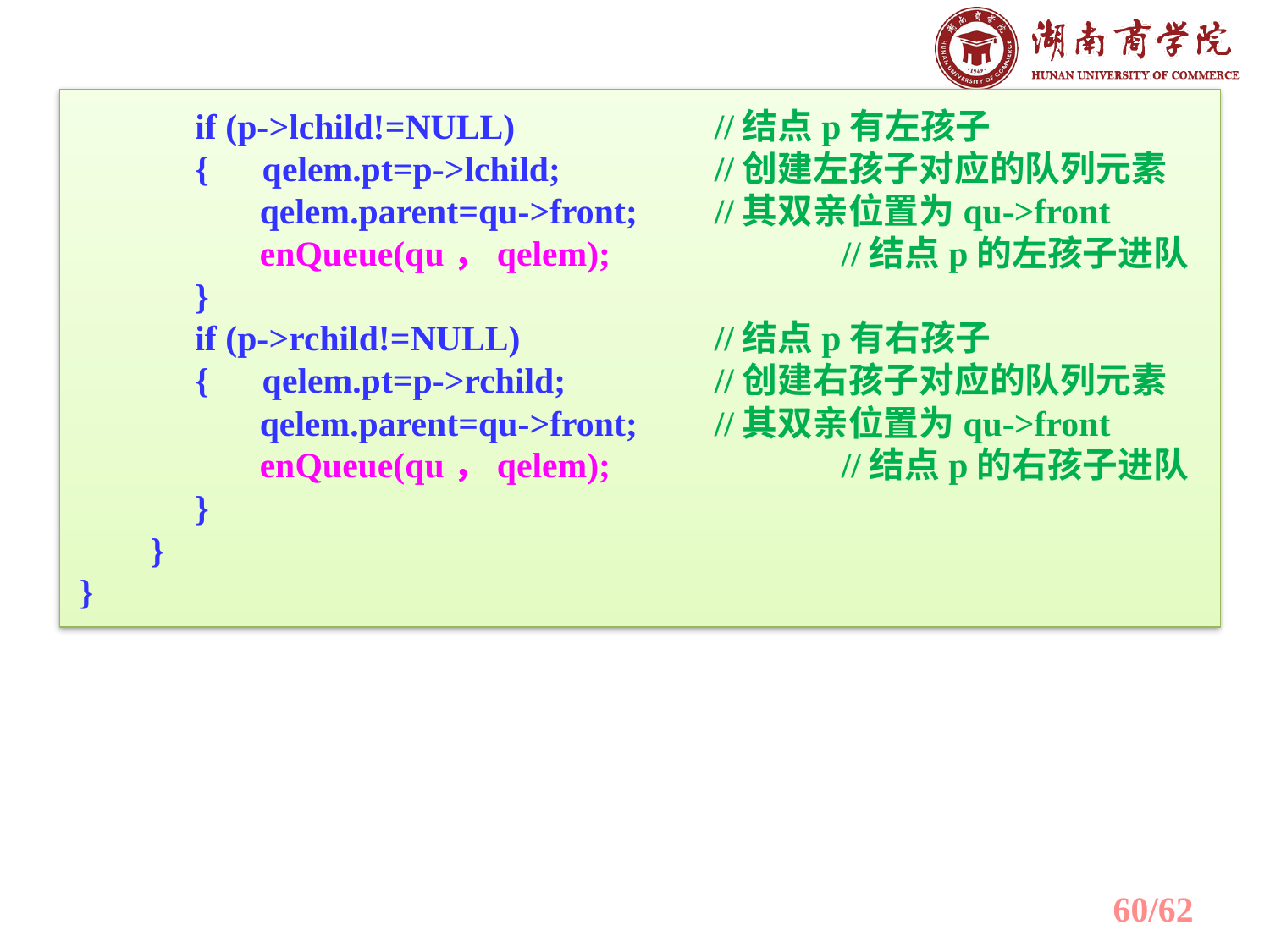

if (p->lchild!=NULL)		//结点p有左孩子
             {      qelem.pt=p->lchild;		//创建左孩子对应的队列元素
	      qelem.parent=qu->front; 	//其双亲位置为qu->front
	      enQueue(qu，qelem);		//结点p的左孩子进队
             }
             if (p->rchild!=NULL)		//结点p有右孩子
             {      qelem.pt=p->rchild;		//创建右孩子对应的队列元素
	      qelem.parent=qu->front;	//其双亲位置为qu->front
	      enQueue(qu，qelem);		//结点p的右孩子进队
             }
        }
}
60/62